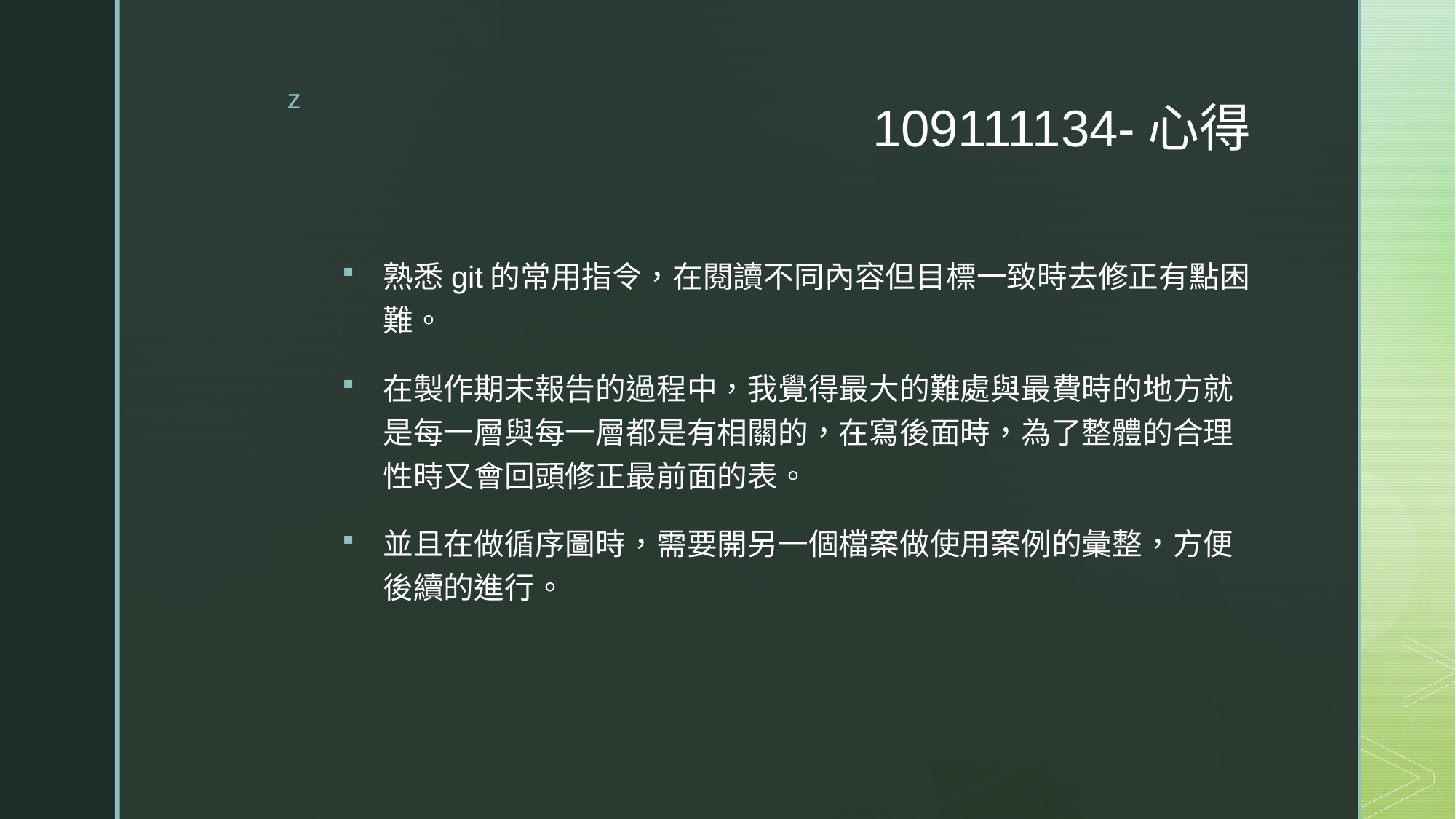

# 109111134-心得
熟悉git的常用指令，在閱讀不同內容但目標一致時去修正有點困難。
在製作期末報告的過程中，我覺得最大的難處與最費時的地方就是每一層與每一層都是有相關的，在寫後面時，為了整體的合理性時又會回頭修正最前面的表。
並且在做循序圖時，需要開另一個檔案做使用案例的彙整，方便後續的進行。